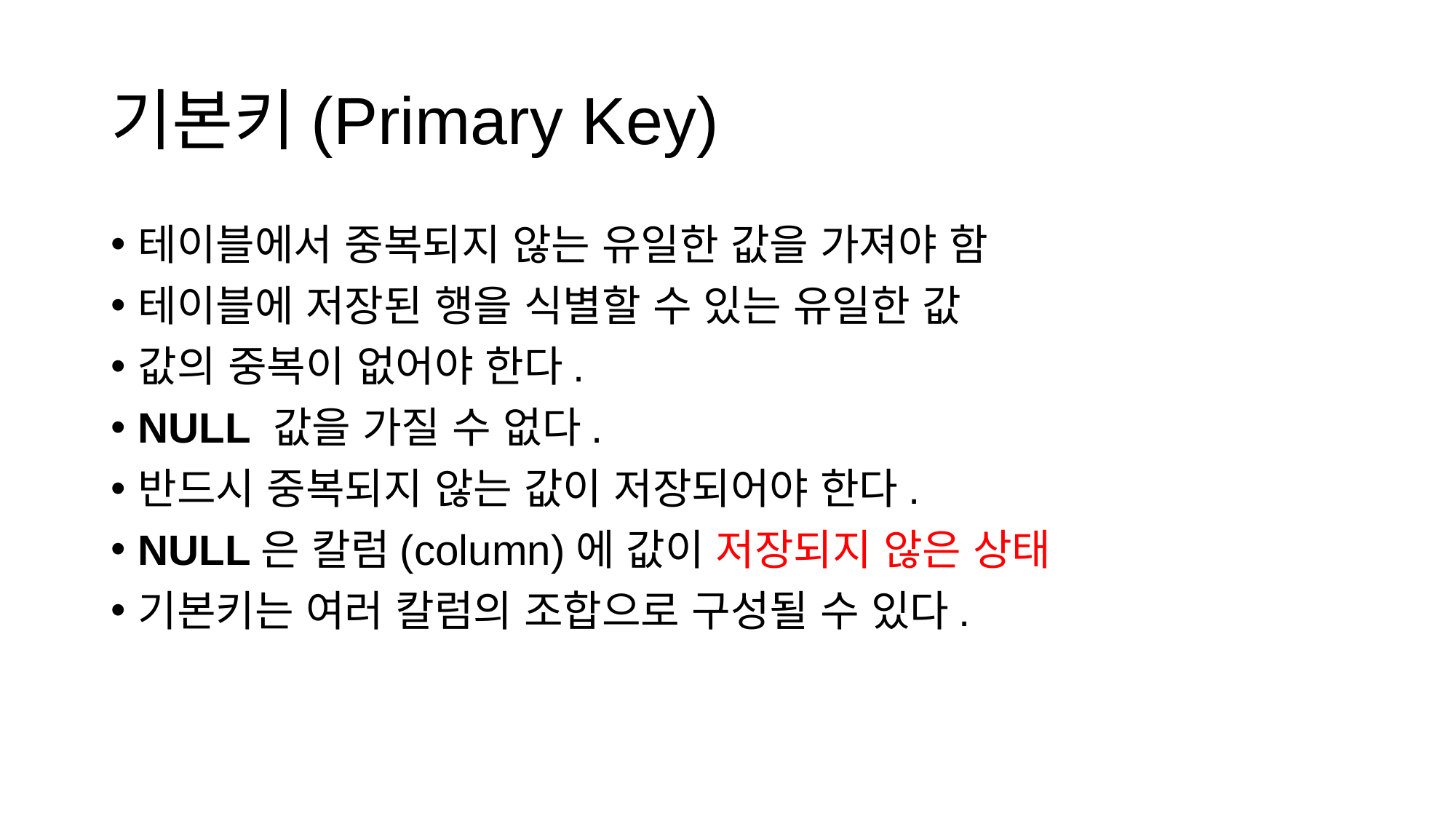

# 기본키(Primary Key)
테이블에서 중복되지 않는 유일한 값을 가져야 함
테이블에 저장된 행을 식별할 수 있는 유일한 값
값의 중복이 없어야 한다.
NULL 값을 가질 수 없다.
반드시 중복되지 않는 값이 저장되어야 한다.
NULL은 칼럼(column)에 값이 저장되지 않은 상태
기본키는 여러 칼럼의 조합으로 구성될 수 있다.